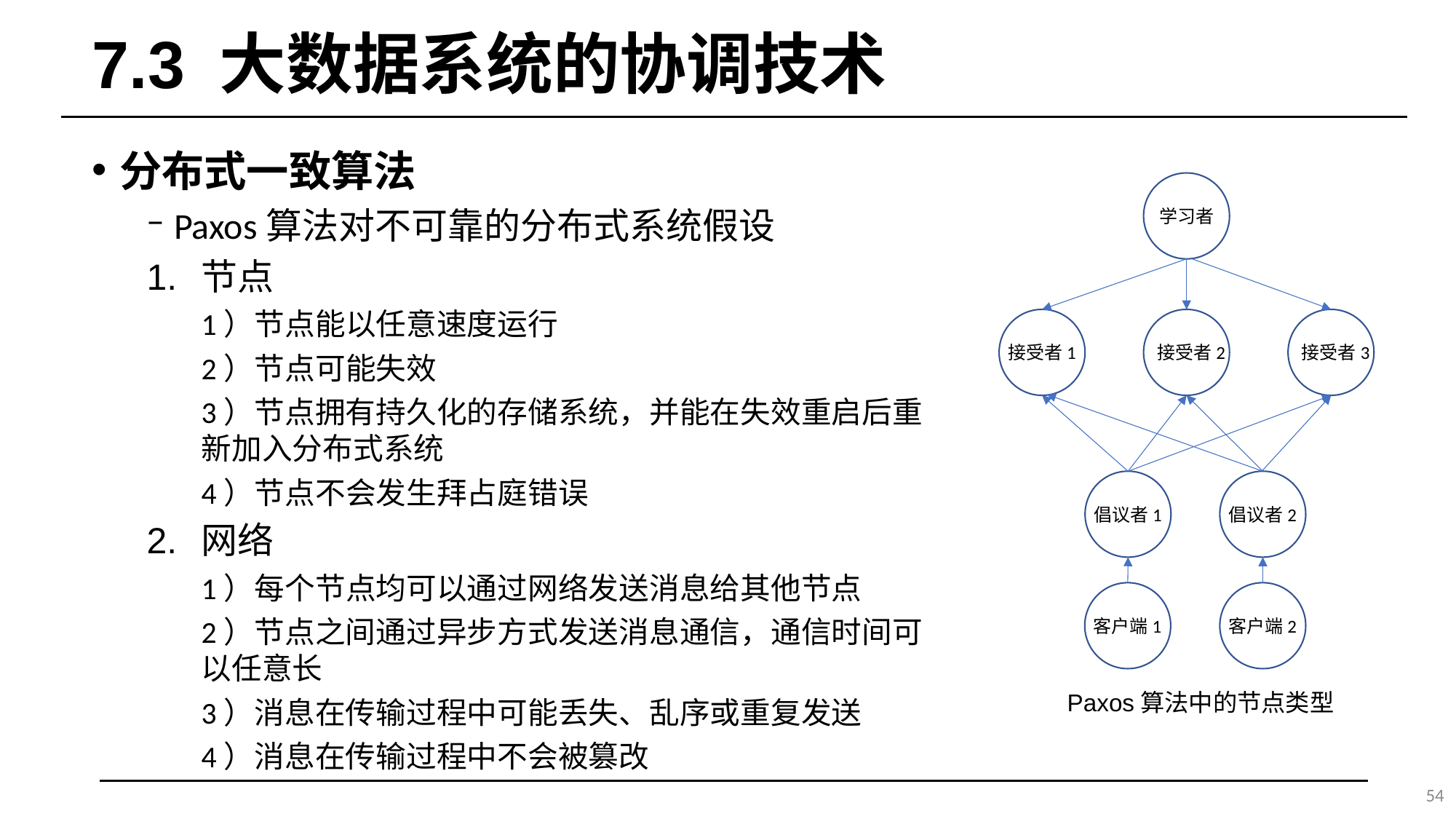

# 7.3 大数据系统的协调技术
分布式一致算法
Paxos算法对不可靠的分布式系统假设
节点
1）节点能以任意速度运行
2）节点可能失效
3）节点拥有持久化的存储系统，并能在失效重启后重新加入分布式系统
4）节点不会发生拜占庭错误
网络
1）每个节点均可以通过网络发送消息给其他节点
2）节点之间通过异步方式发送消息通信，通信时间可以任意长
3）消息在传输过程中可能丢失、乱序或重复发送
4）消息在传输过程中不会被篡改

学习者

接受者1

接受者2

接受者3

倡议者1

倡议者2

客户端1

客户端2
Paxos算法中的节点类型
54